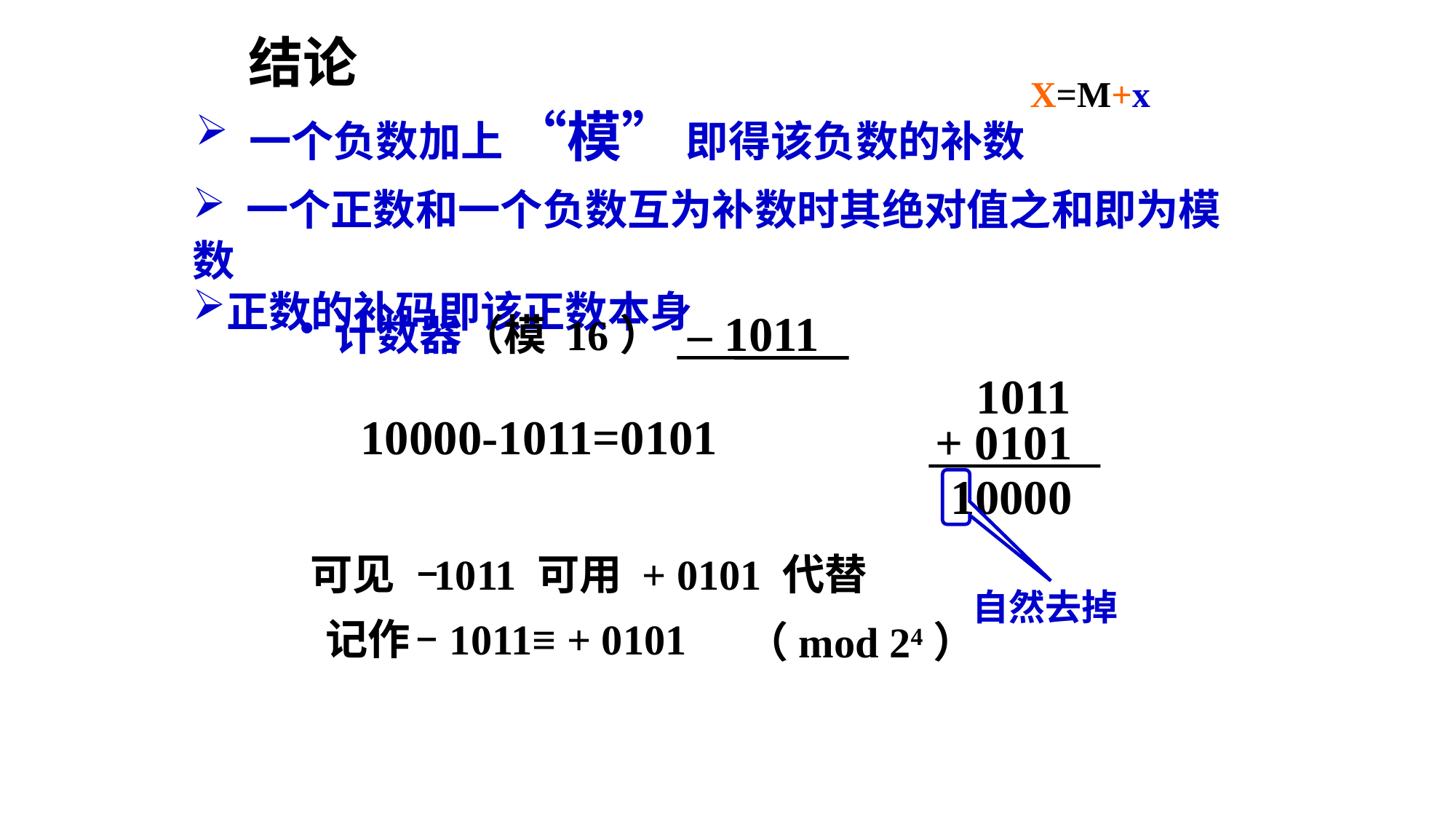

结论
X=M+x
 一个负数加上 “模” 即得该负数的补数
 一个正数和一个负数互为补数时其绝对值之和即为模数
正数的补码即该正数本身
– 1011

 计数器（模 16）
 1011
10000-1011=0101
+ 0101

10000

自然去掉
可见   1011 可用 + 0101 代替

记作   1011

≡ + 0101
（mod 24）